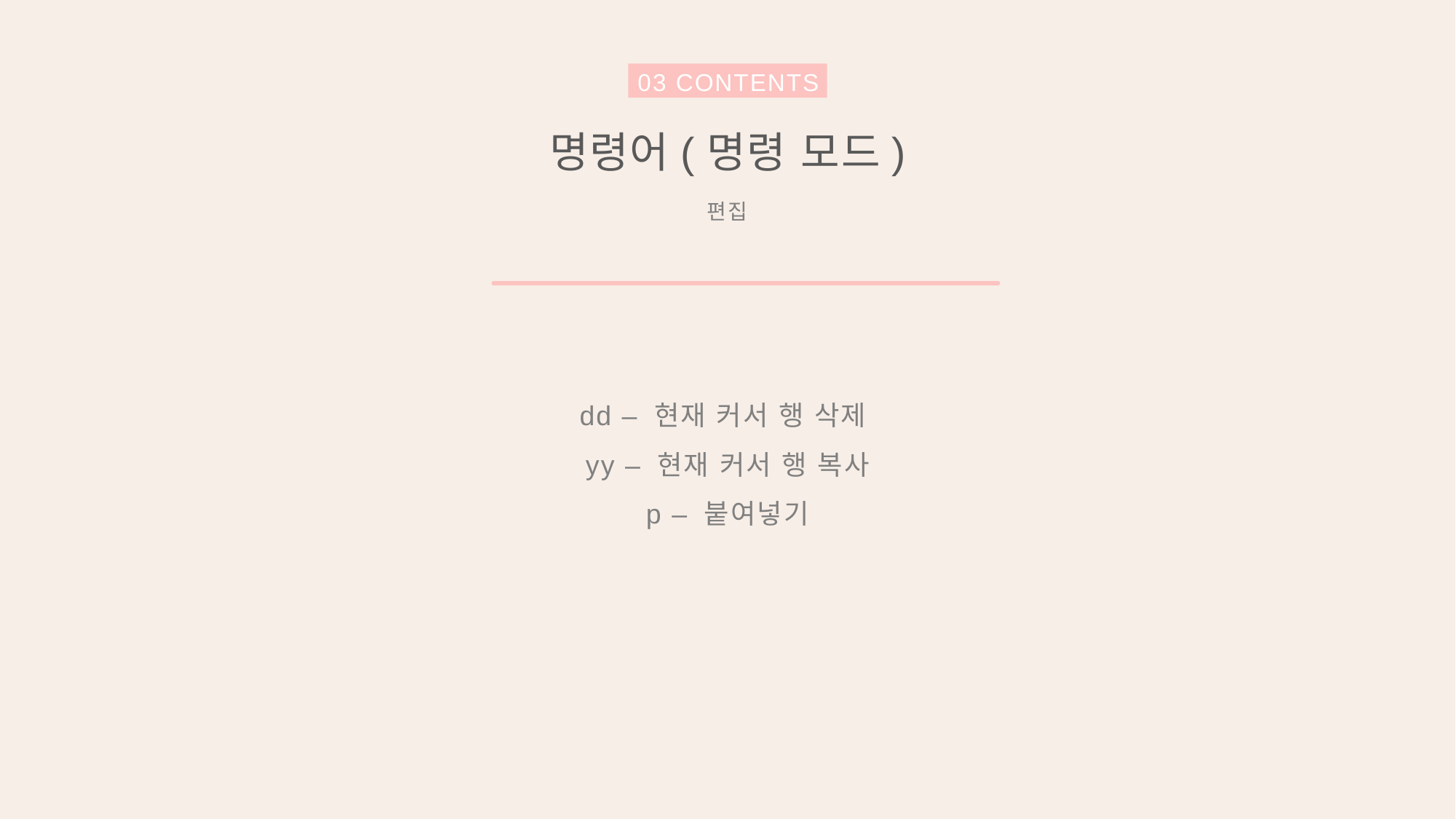

03 CONTENTS
명령어(명령 모드)
편집
dd – 현재 커서 행 삭제
yy – 현재 커서 행 복사
p – 붙여넣기